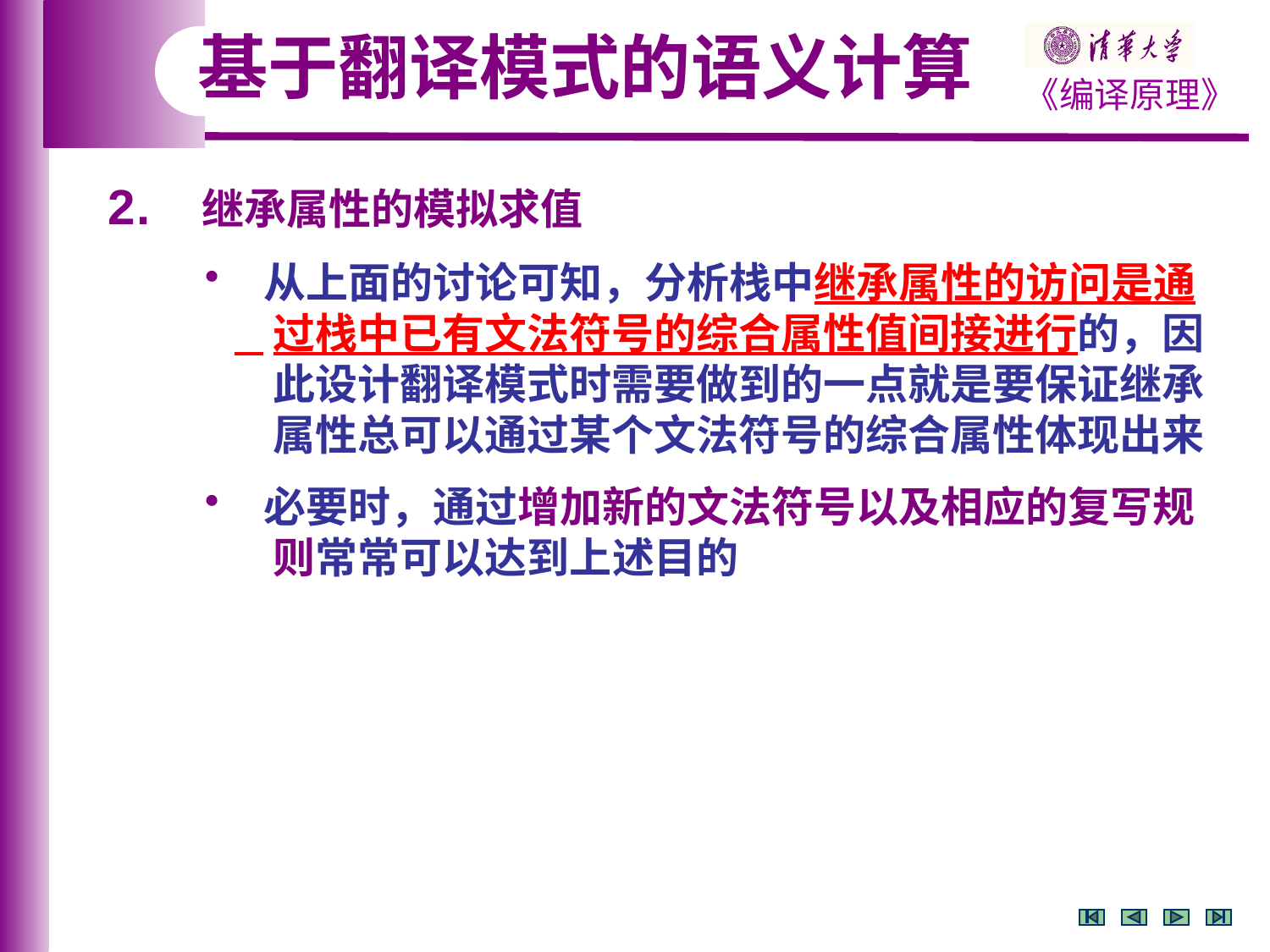

基于翻译模式的语义计算
 继承属性的模拟求值

  从上面的讨论可知，分析栈中继承属性的访问是通
   过栈中已有文法符号的综合属性值间接进行的，因
   此设计翻译模式时需要做到的一点就是要保证继承
   属性总可以通过某个文法符号的综合属性体现出来

  必要时，通过增加新的文法符号以及相应的复写规
   则常常可以达到上述目的